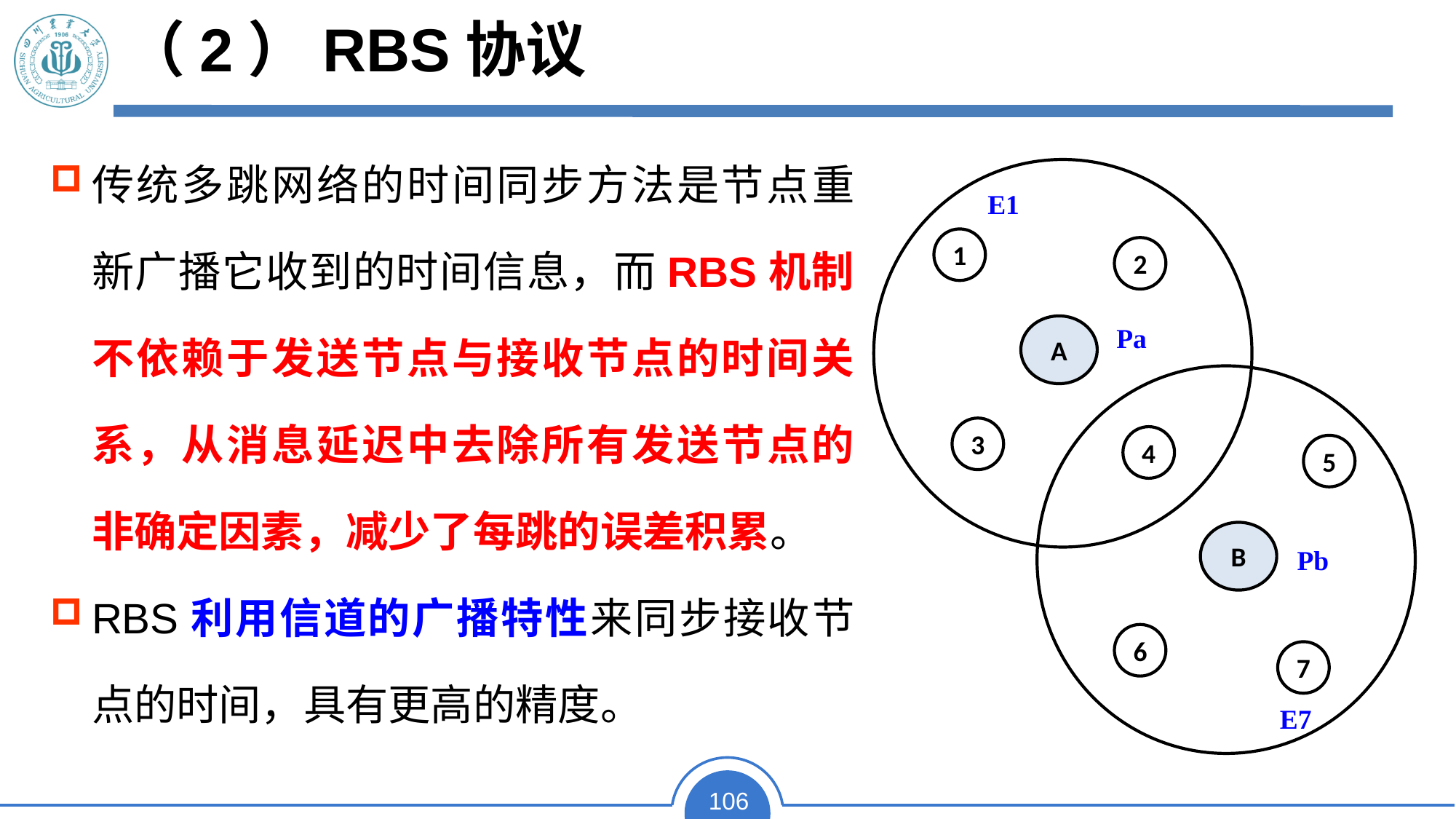

# （2）RBS协议
传统多跳网络的时间同步方法是节点重新广播它收到的时间信息，而RBS机制不依赖于发送节点与接收节点的时间关系，从消息延迟中去除所有发送节点的非确定因素，减少了每跳的误差积累。
RBS利用信道的广播特性来同步接收节点的时间，具有更高的精度。

E1
1
2
A
Pa

3
4
5
B
Pb
6
7
E7